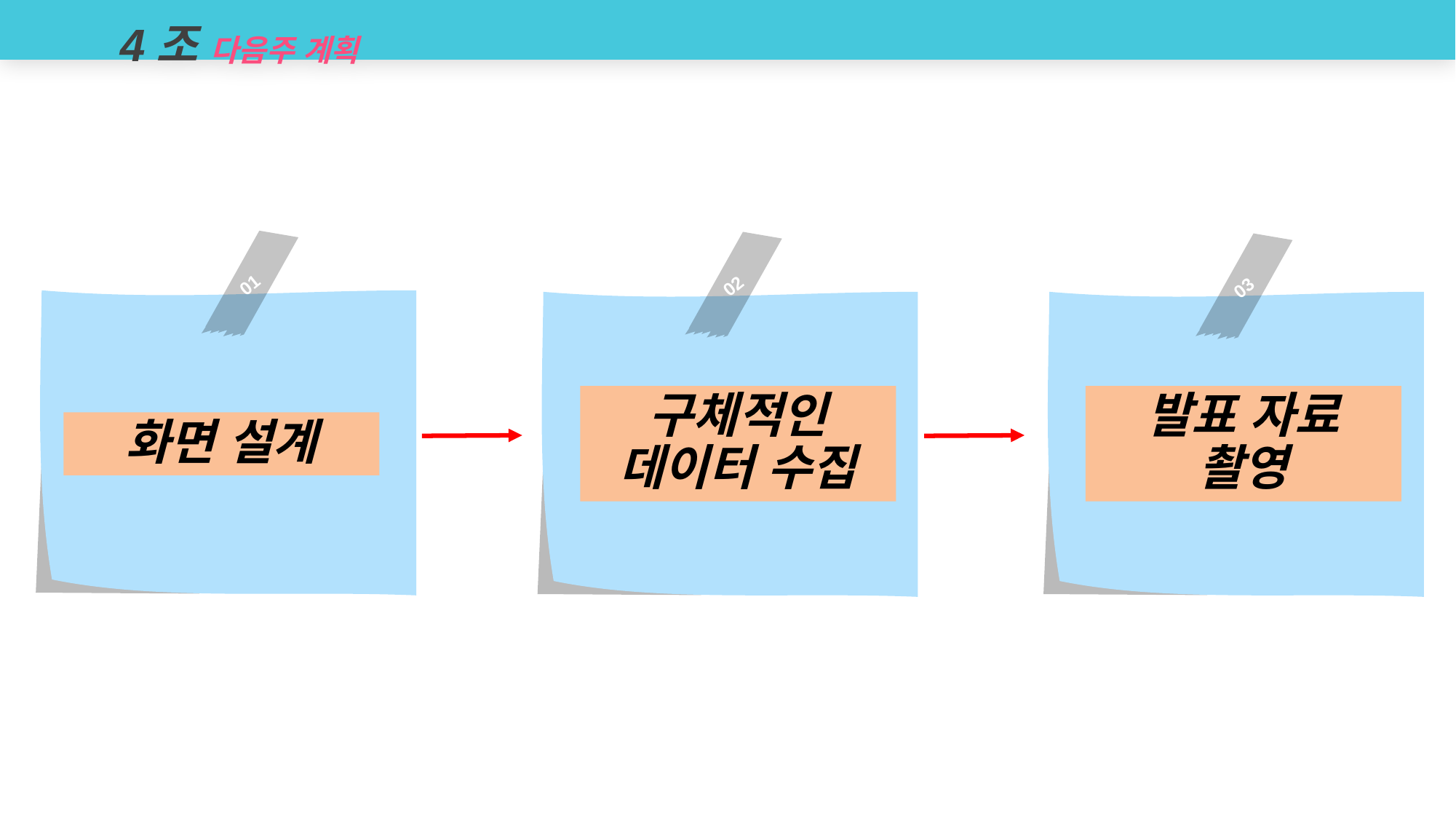

4조 다음주 계획
01
02
03

구체적인 데이터 수집
발표 자료 촬영
화면설계
화면설계
화면설계
화면 설계